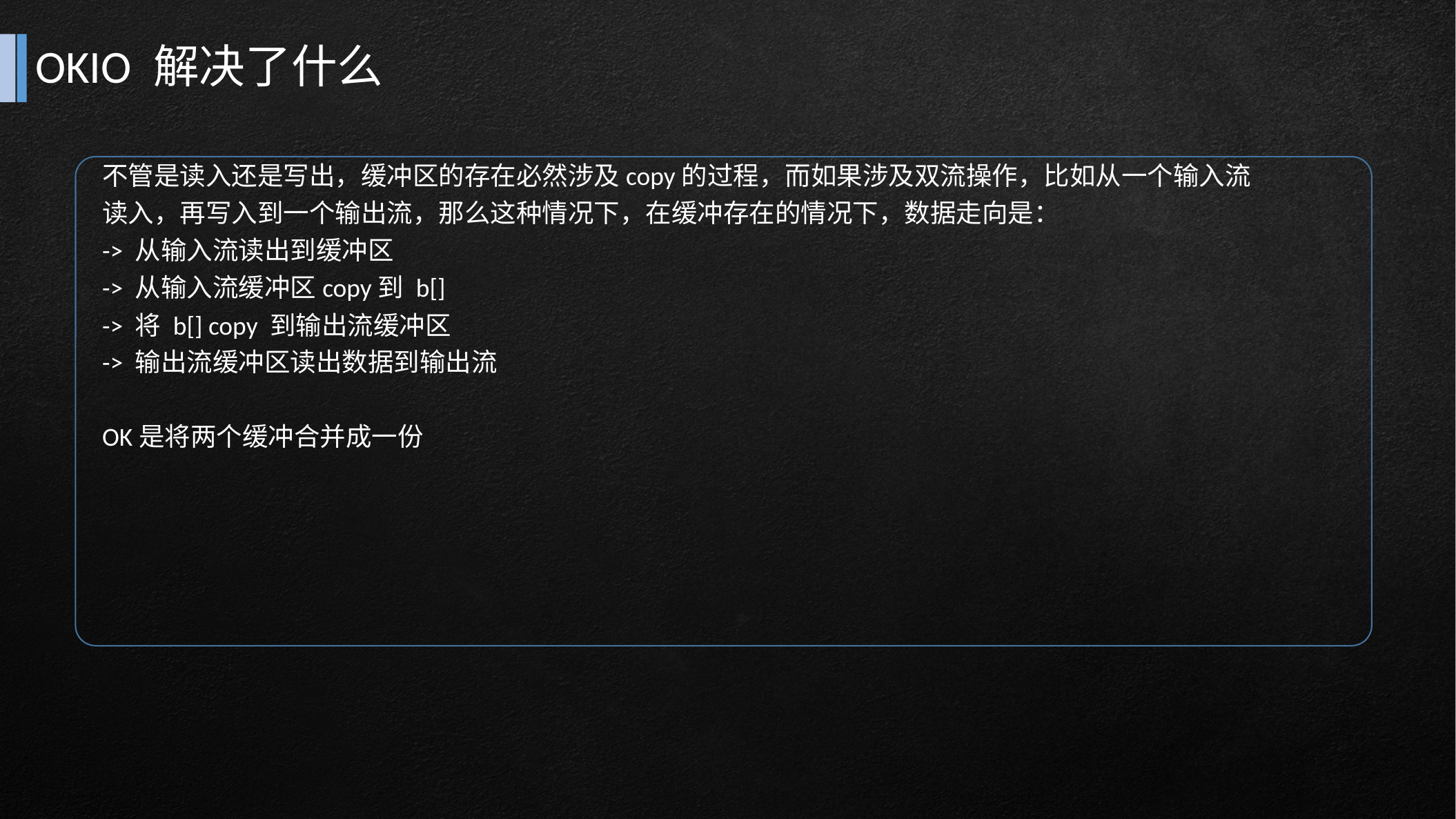

# OKIO 解决了什么
不管是读入还是写出，缓冲区的存在必然涉及copy的过程，而如果涉及双流操作，比如从一个输入流读入，再写入到一个输出流，那么这种情况下，在缓冲存在的情况下，数据走向是：
-> 从输入流读出到缓冲区
-> 从输入流缓冲区copy到 b[]
-> 将 b[] copy 到输出流缓冲区
-> 输出流缓冲区读出数据到输出流

OK是将两个缓冲合并成一份